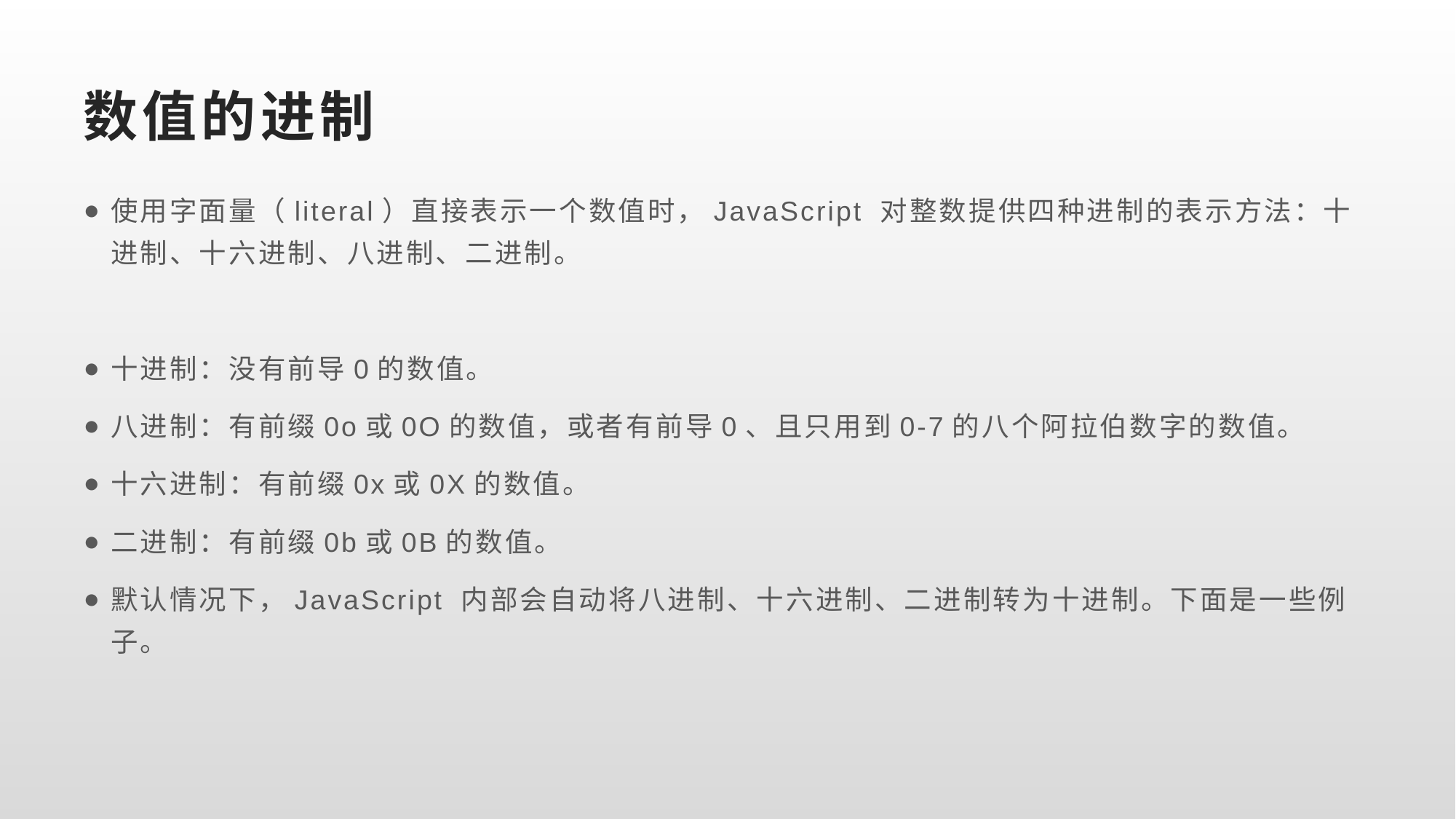

# 数值的进制
使用字面量（literal）直接表示一个数值时，JavaScript 对整数提供四种进制的表示方法：十进制、十六进制、八进制、二进制。

十进制：没有前导0的数值。
八进制：有前缀0o或0O的数值，或者有前导0、且只用到0-7的八个阿拉伯数字的数值。
十六进制：有前缀0x或0X的数值。
二进制：有前缀0b或0B的数值。
默认情况下，JavaScript 内部会自动将八进制、十六进制、二进制转为十进制。下面是一些例子。